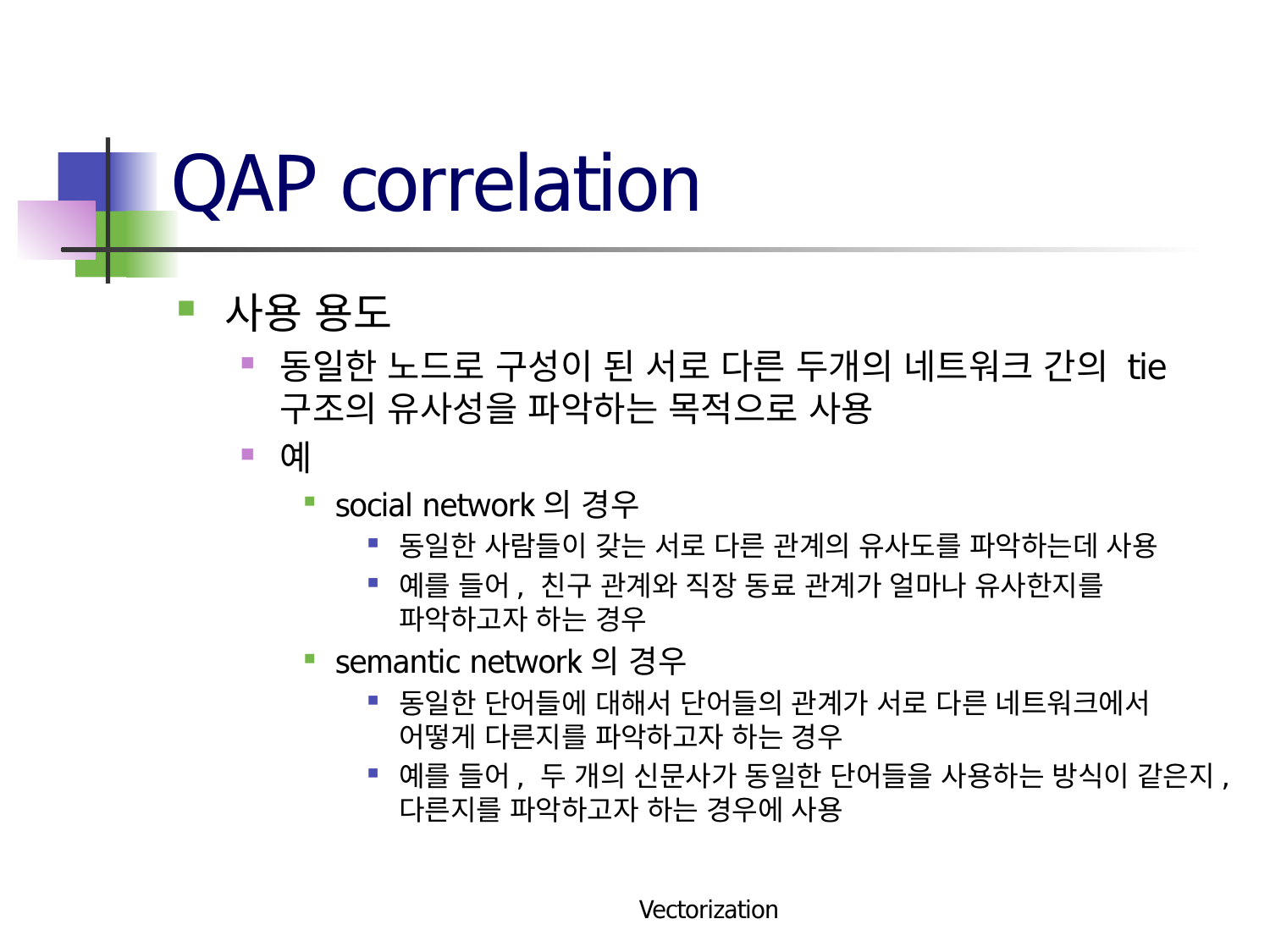

# QAP correlation
사용 용도
동일한 노드로 구성이 된 서로 다른 두개의 네트워크 간의 tie 구조의 유사성을 파악하는 목적으로 사용
예
social network의 경우
동일한 사람들이 갖는 서로 다른 관계의 유사도를 파악하는데 사용
예를 들어, 친구 관계와 직장 동료 관계가 얼마나 유사한지를 파악하고자 하는 경우
semantic network의 경우
동일한 단어들에 대해서 단어들의 관계가 서로 다른 네트워크에서 어떻게 다른지를 파악하고자 하는 경우
예를 들어, 두 개의 신문사가 동일한 단어들을 사용하는 방식이 같은지, 다른지를 파악하고자 하는 경우에 사용
Vectorization